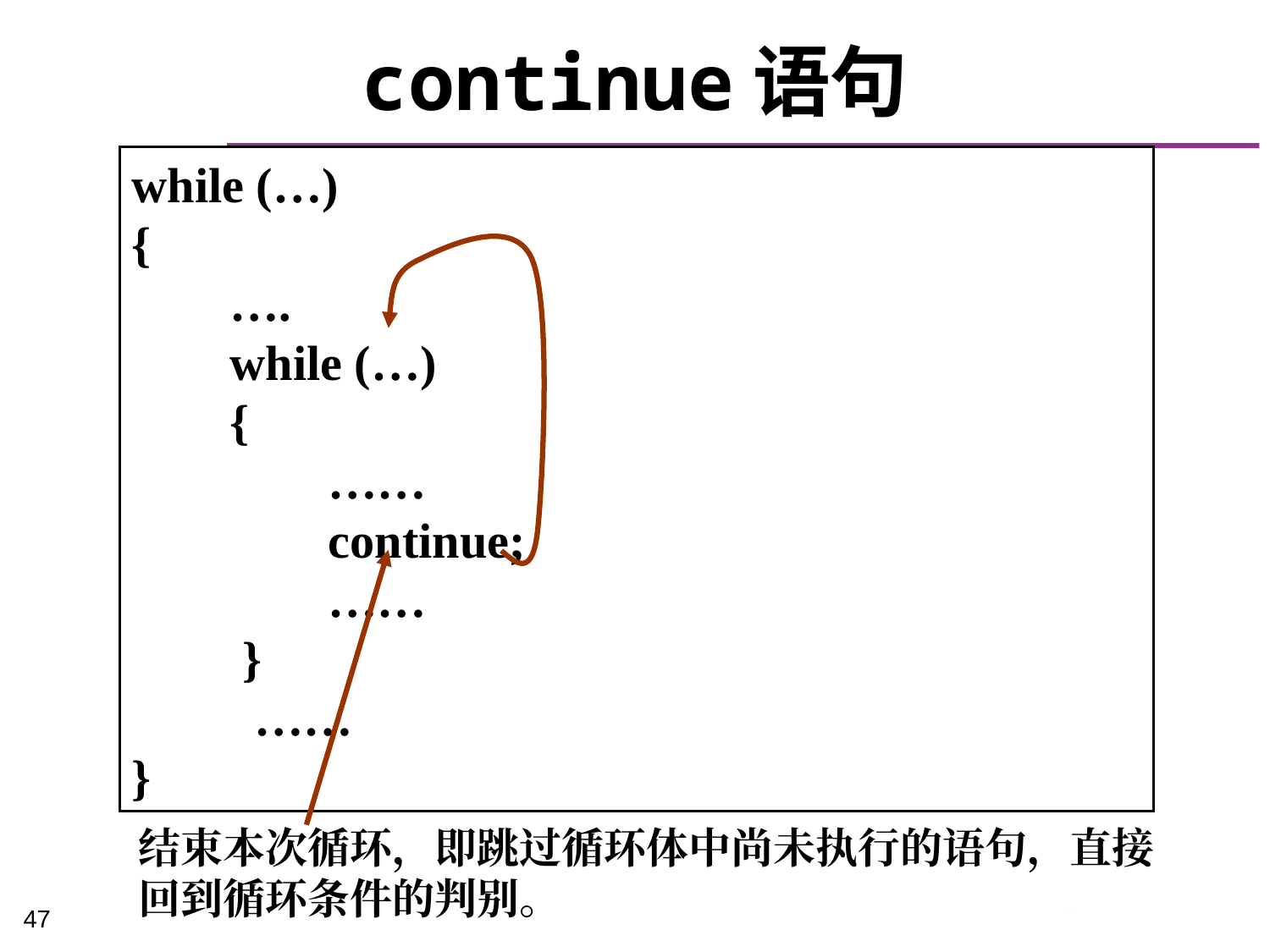

# continue语句
while (…)
{
        ….
        while (…)
        {
                ……
                continue;
                ……
         }
          ……
}

结束本次循环，即跳过循环体中尚未执行的语句，直接
回到循环条件的判别。
47